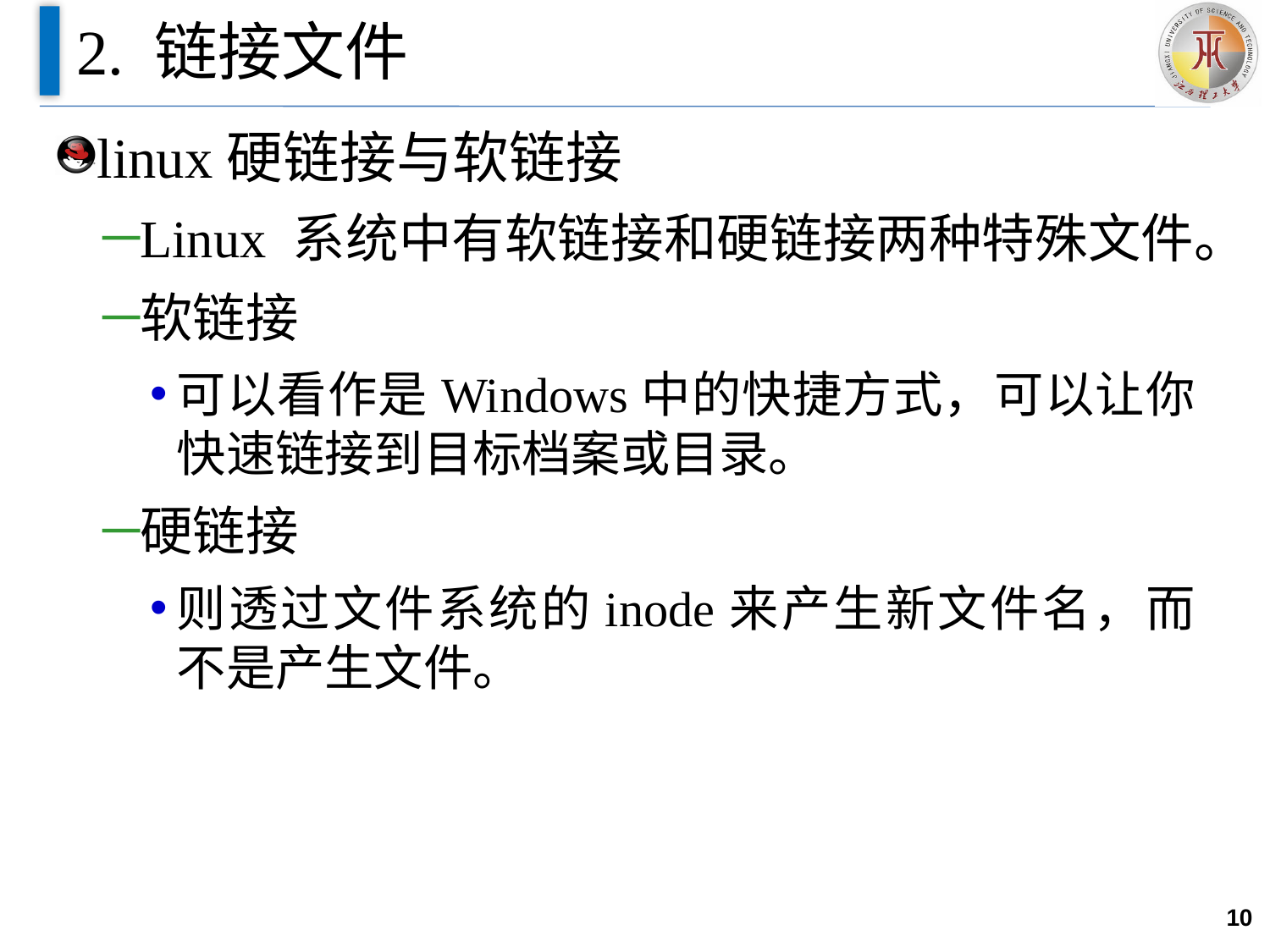

# 2. 链接文件
linux硬链接与软链接
Linux 系统中有软链接和硬链接两种特殊文件。
软链接
可以看作是Windows中的快捷方式，可以让你快速链接到目标档案或目录。
硬链接
则透过文件系统的inode来产生新文件名，而不是产生文件。
10